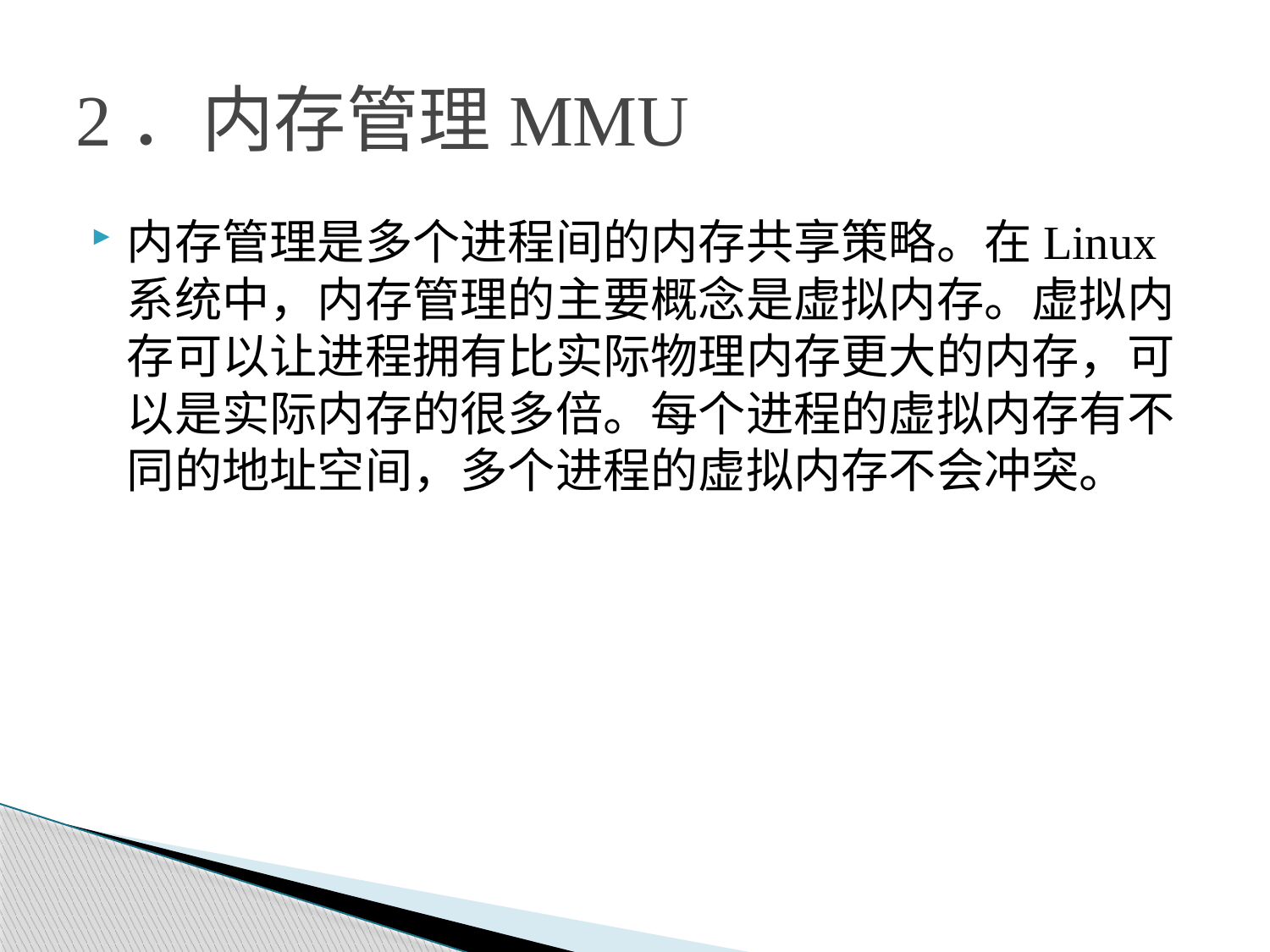

# 2．内存管理MMU
内存管理是多个进程间的内存共享策略。在Linux系统中，内存管理的主要概念是虚拟内存。虚拟内存可以让进程拥有比实际物理内存更大的内存，可以是实际内存的很多倍。每个进程的虚拟内存有不同的地址空间，多个进程的虚拟内存不会冲突。